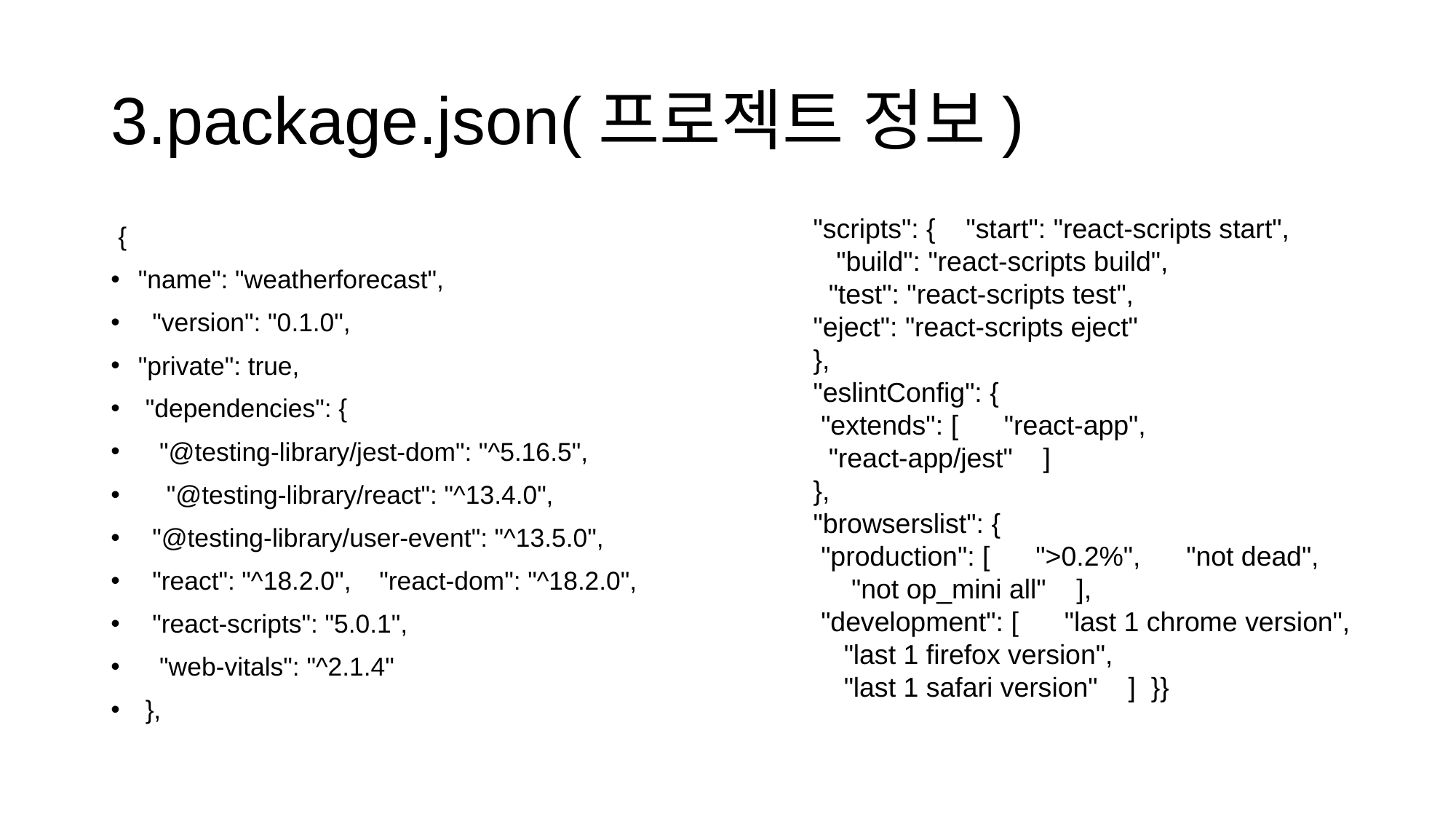

# 3.package.json(프로젝트 정보)
 "scripts": {    "start": "react-scripts start",
    "build": "react-scripts build",
   "test": "react-scripts test",
 "eject": "react-scripts eject"
 },
 "eslintConfig": {
  "extends": [      "react-app",
   "react-app/jest"    ]
 },
 "browserslist": {
  "production": [      ">0.2%",      "not dead",
      "not op_mini all"    ],
  "development": [      "last 1 chrome version",
     "last 1 firefox version",
     "last 1 safari version"    ]  }}

 {
"name": "weatherforecast",
  "version": "0.1.0",
"private": true,
 "dependencies": {
   "@testing-library/jest-dom": "^5.16.5",
    "@testing-library/react": "^13.4.0",
  "@testing-library/user-event": "^13.5.0",
  "react": "^18.2.0",    "react-dom": "^18.2.0",
  "react-scripts": "5.0.1",
   "web-vitals": "^2.1.4"
 },